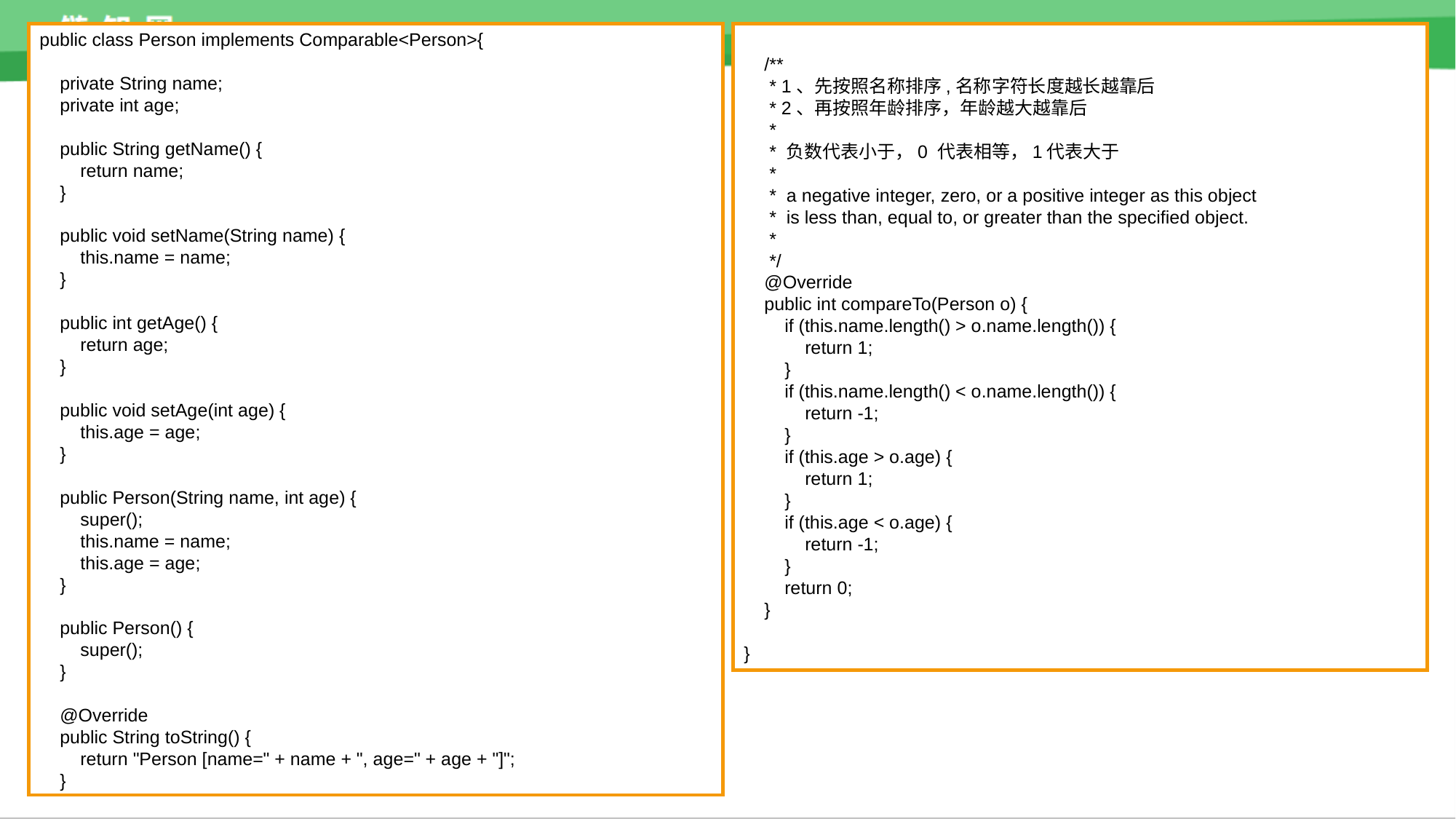

public class Person implements Comparable<Person>{

    private String name;
    private int age;

    public String getName() {
        return name;
    }

    public void setName(String name) {
        this.name = name;
    }

    public int getAge() {
        return age;
    }

    public void setAge(int age) {
        this.age = age;
    }

    public Person(String name, int age) {
        super();
        this.name = name;
        this.age = age;
    }

    public Person() {
        super();
    }

    @Override
    public String toString() {
        return "Person [name=" + name + ", age=" + age + "]";
    }

    /**
     * 1、先按照名称排序,名称字符长度越长越靠后
     * 2、再按照年龄排序，年龄越大越靠后
     *
     * 负数代表小于，0 代表相等，1代表大于
     *
     *  a negative integer, zero, or a positive integer as this object
     *  is less than, equal to, or greater than the specified object.
     *
     */
    @Override
    public int compareTo(Person o) {
        if (this.name.length() > o.name.length()) {
            return 1;
        }
        if (this.name.length() < o.name.length()) {
            return -1;
        }
        if (this.age > o.age) {
            return 1;
        }
        if (this.age < o.age) {
            return -1;
        }
        return 0;
    }

}